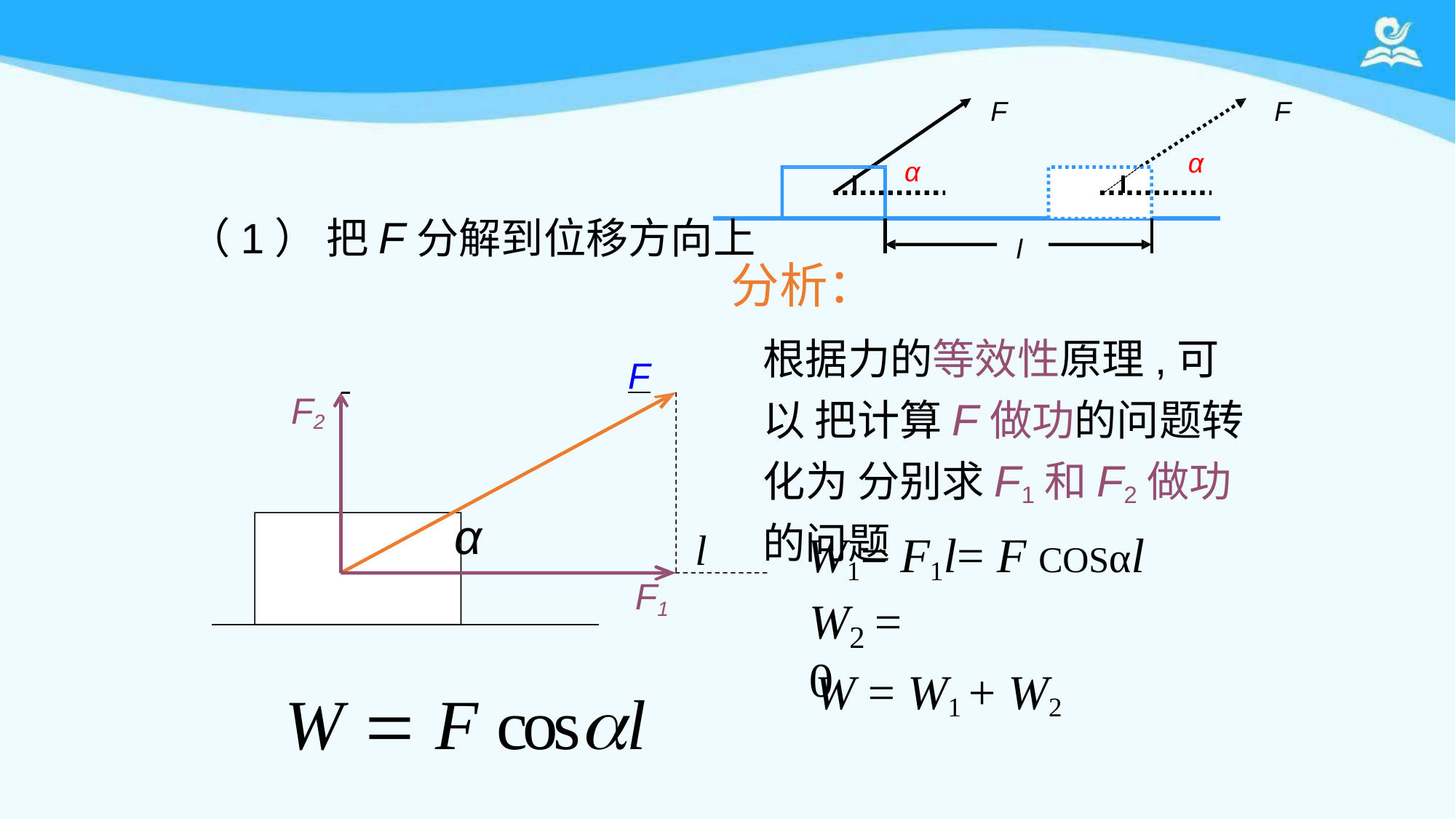

F
F

α
α

（1） 把F分解到位移方向上
分析：

l

根据力的等效性原理,可以 把计算F做功的问题转化为 分别求F1和F2做功的问题
 	F
F2

α

l
W1= F1l= F COSαl

F1

W	= 0
2
W = W1 + W2

W = F cosαl